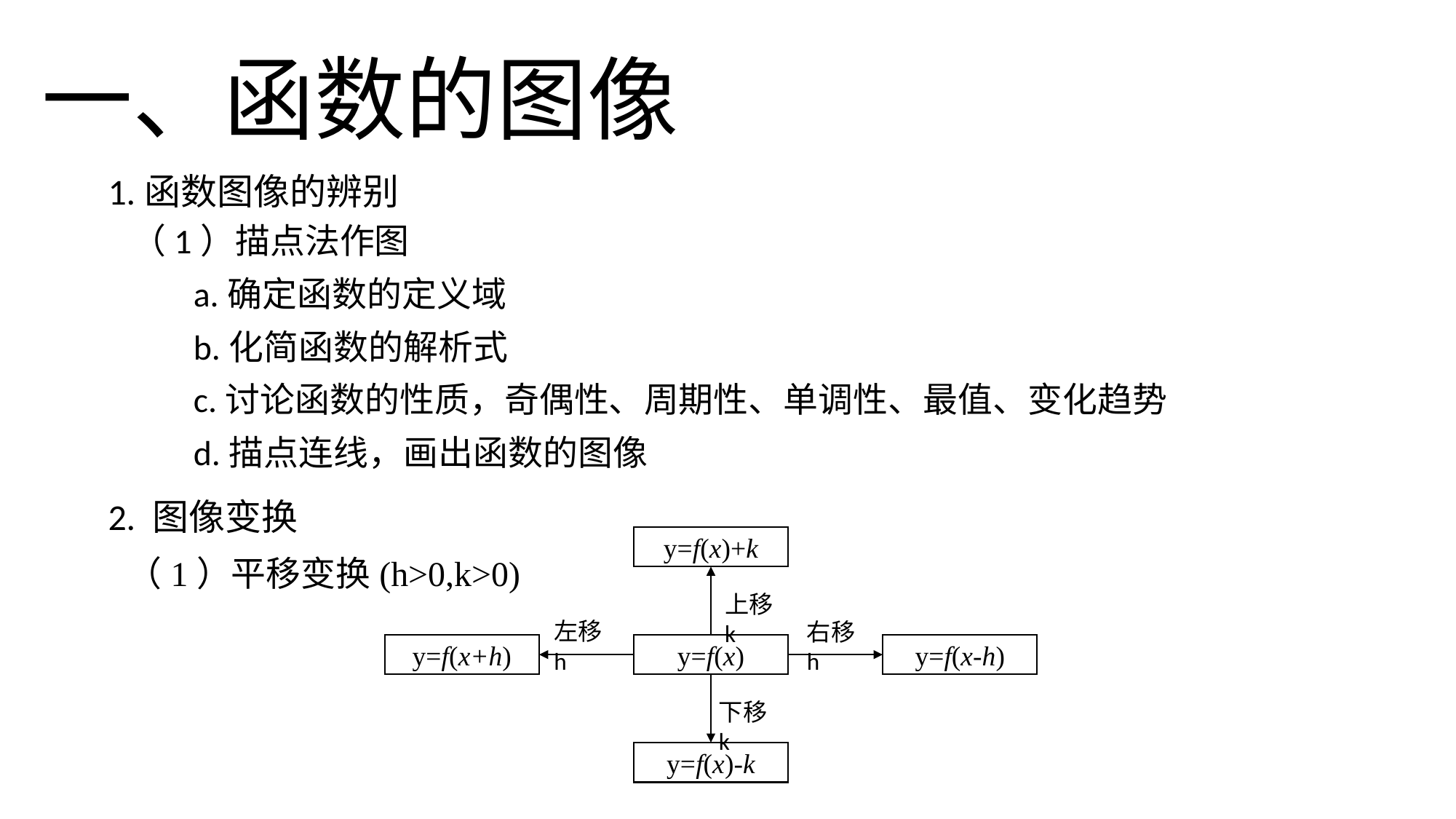

一、函数的图像
1.函数图像的辨别
（1）描点法作图
        a.确定函数的定义域
        b.化简函数的解析式
        c.讨论函数的性质，奇偶性、周期性、单调性、最值、变化趋势
        d.描点连线，画出函数的图像
2. 图像变换
y=f(x)+k
（1）平移变换(h>0,k>0)
上移k
左移h
右移h
y=f(x+h)
y=f(x)
y=f(x-h)
下移k
y=f(x)-k